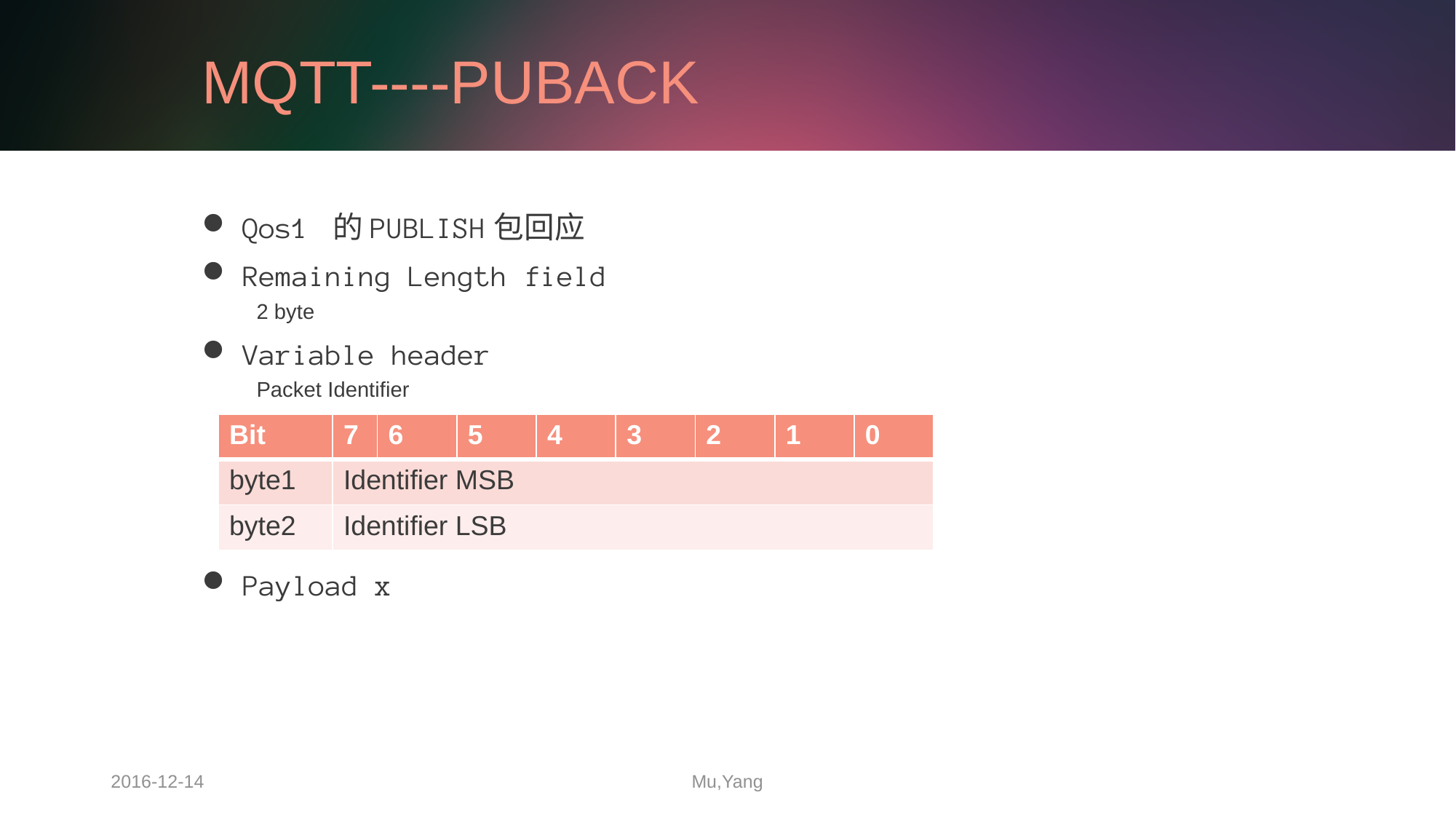

# MQTT----PUBACK
Qos1 的PUBLISH包回应
Remaining Length field
2 byte
Variable header
Packet Identifier

Payload x

| Bit | 7 | 6 | 5 | 4 | 3 | 2 | 1 | 0 |
| --- | --- | --- | --- | --- | --- | --- | --- | --- |
| byte1 | Identifier MSB |  |  |  |  |  |  |  |
| byte2 | Identifier LSB |  |  |  |  |  |  |  |
2016-12-14
Mu,Yang
26